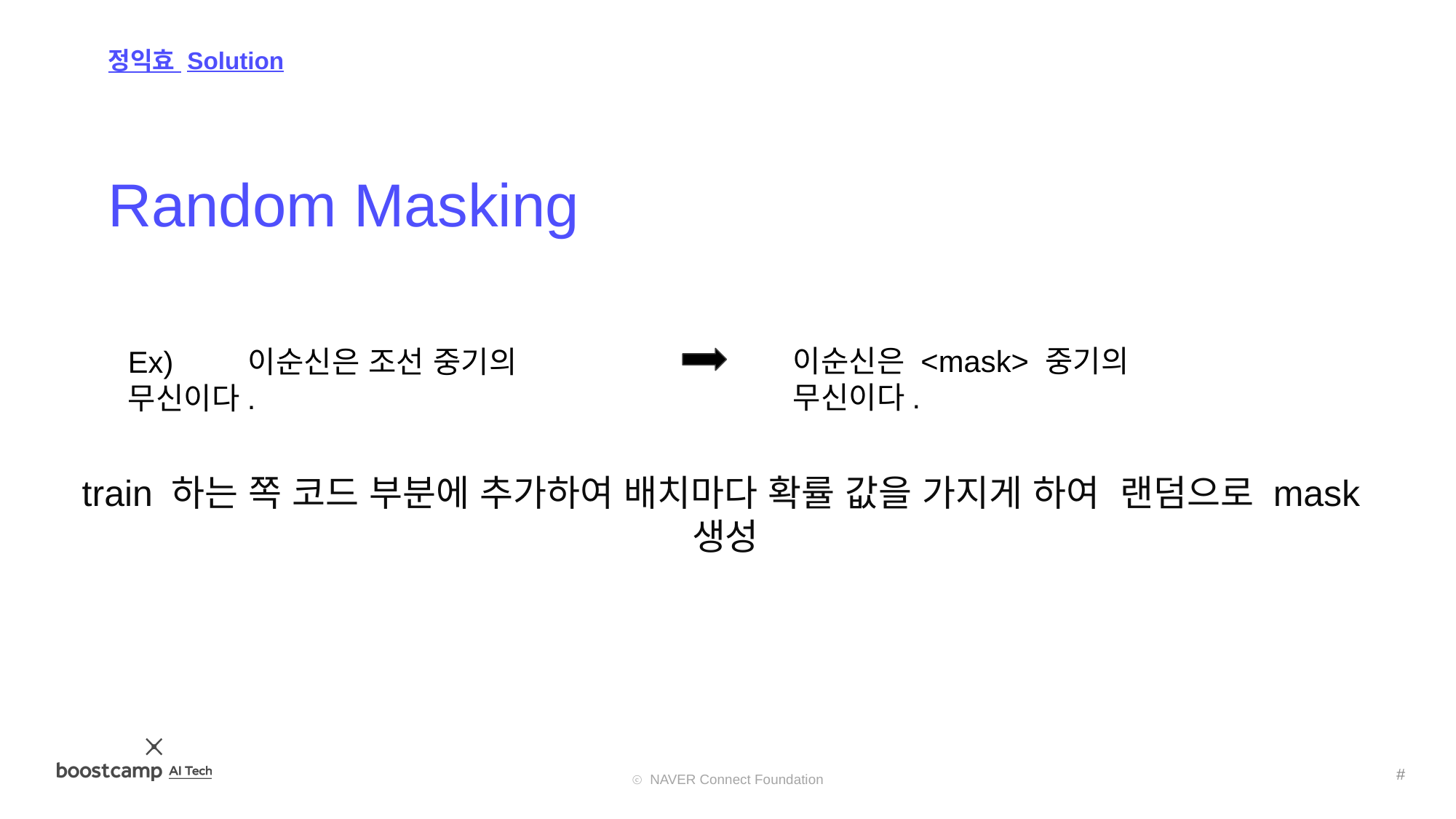

정익효 Solution
Random Masking
이순신은 <mask> 중기의 무신이다.
Ex)        이순신은 조선 중기의 무신이다.

train 하는 쪽 코드 부분에 추가하여 배치마다 확률 값을 가지게 하여  랜덤으로 mask생성
#